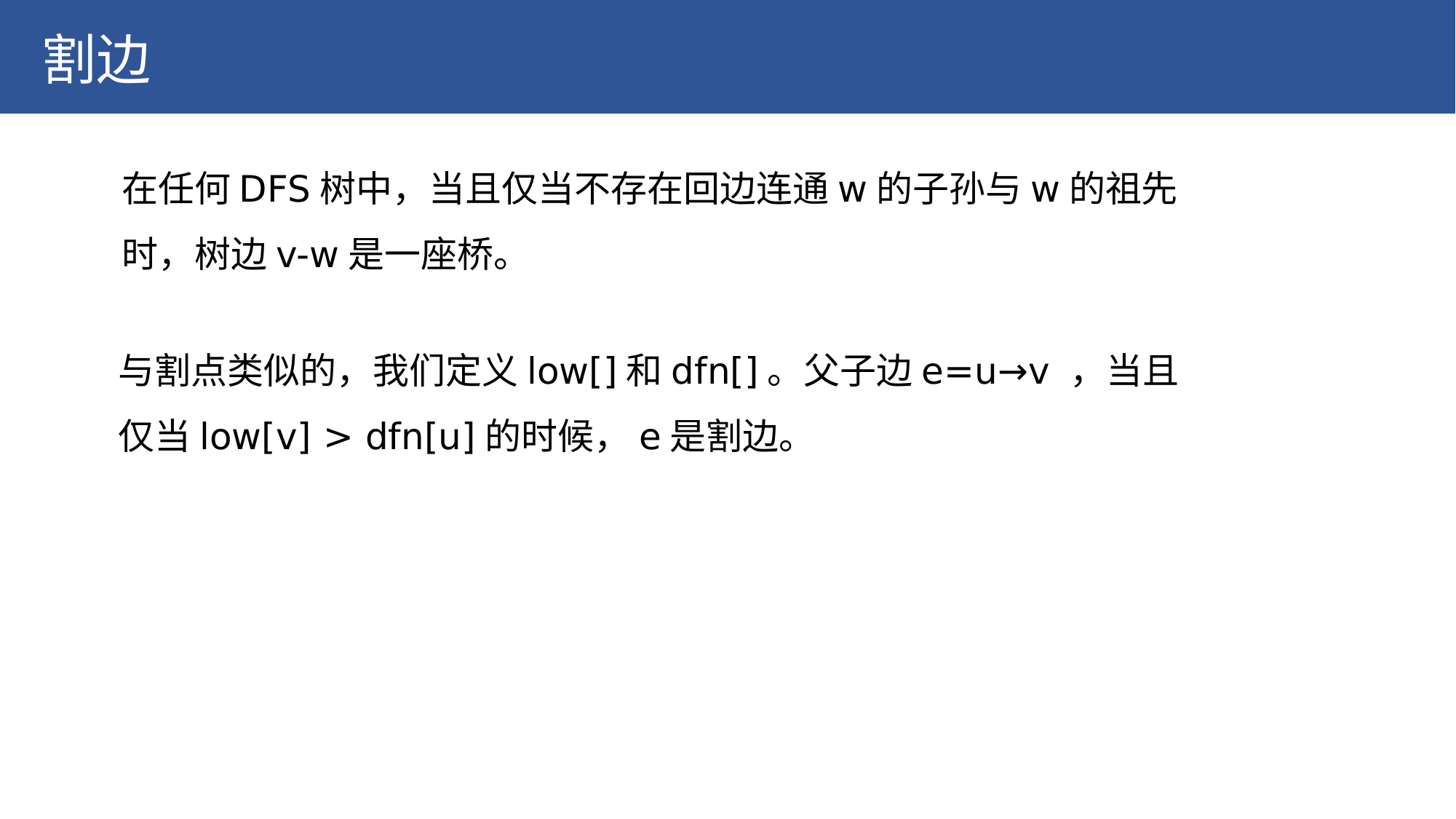

割边
在任何DFS树中，当且仅当不存在回边连通w的子孙与w的祖先时，树边v-w是一座桥。
与割点类似的，我们定义low[]和dfn[]。父子边e=u→v ，当且仅当low[v] > dfn[u]的时候，e是割边。